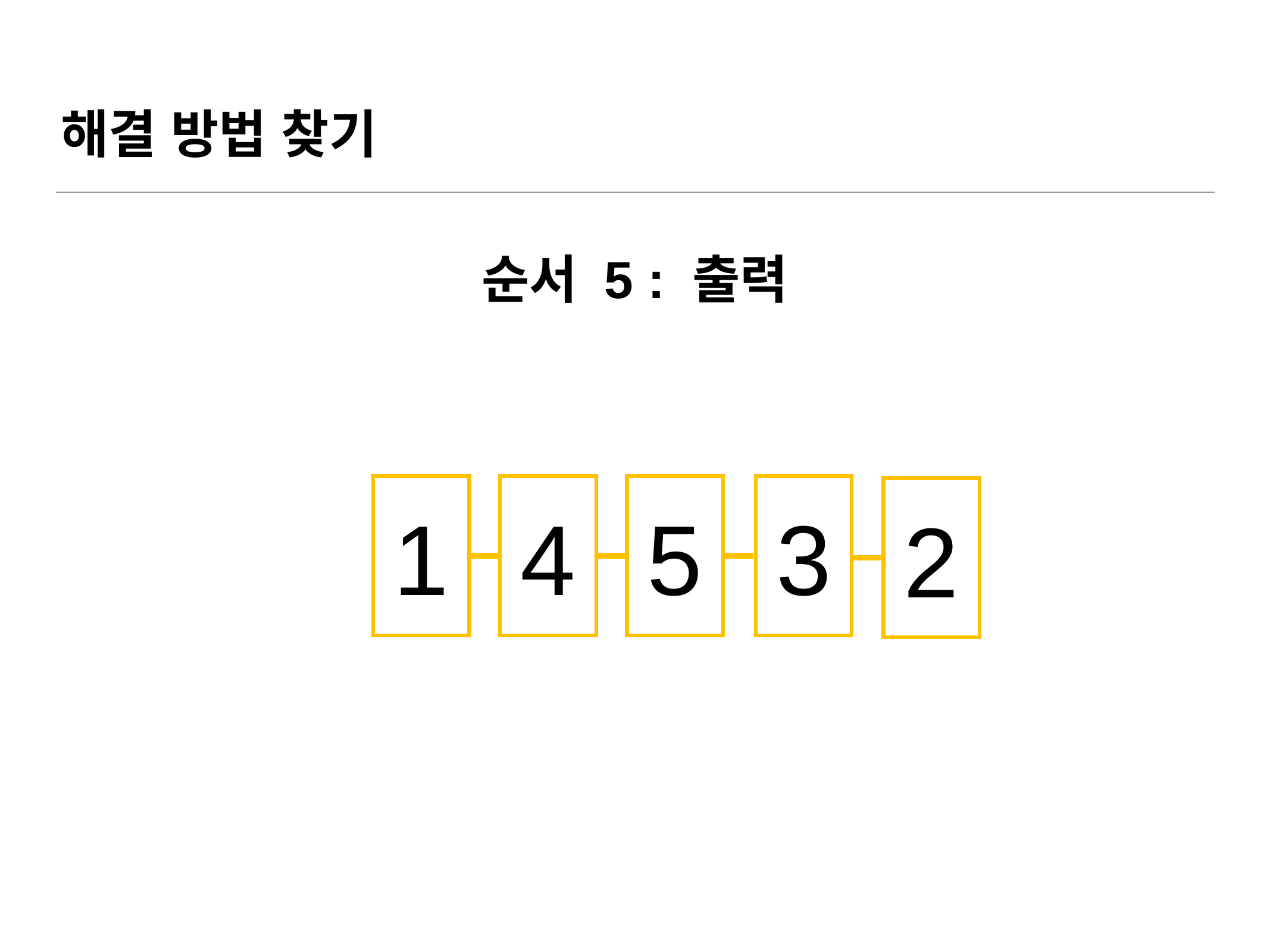

# 해결 방법 찾기
순서 5 : 출력

1

4

5

3

2